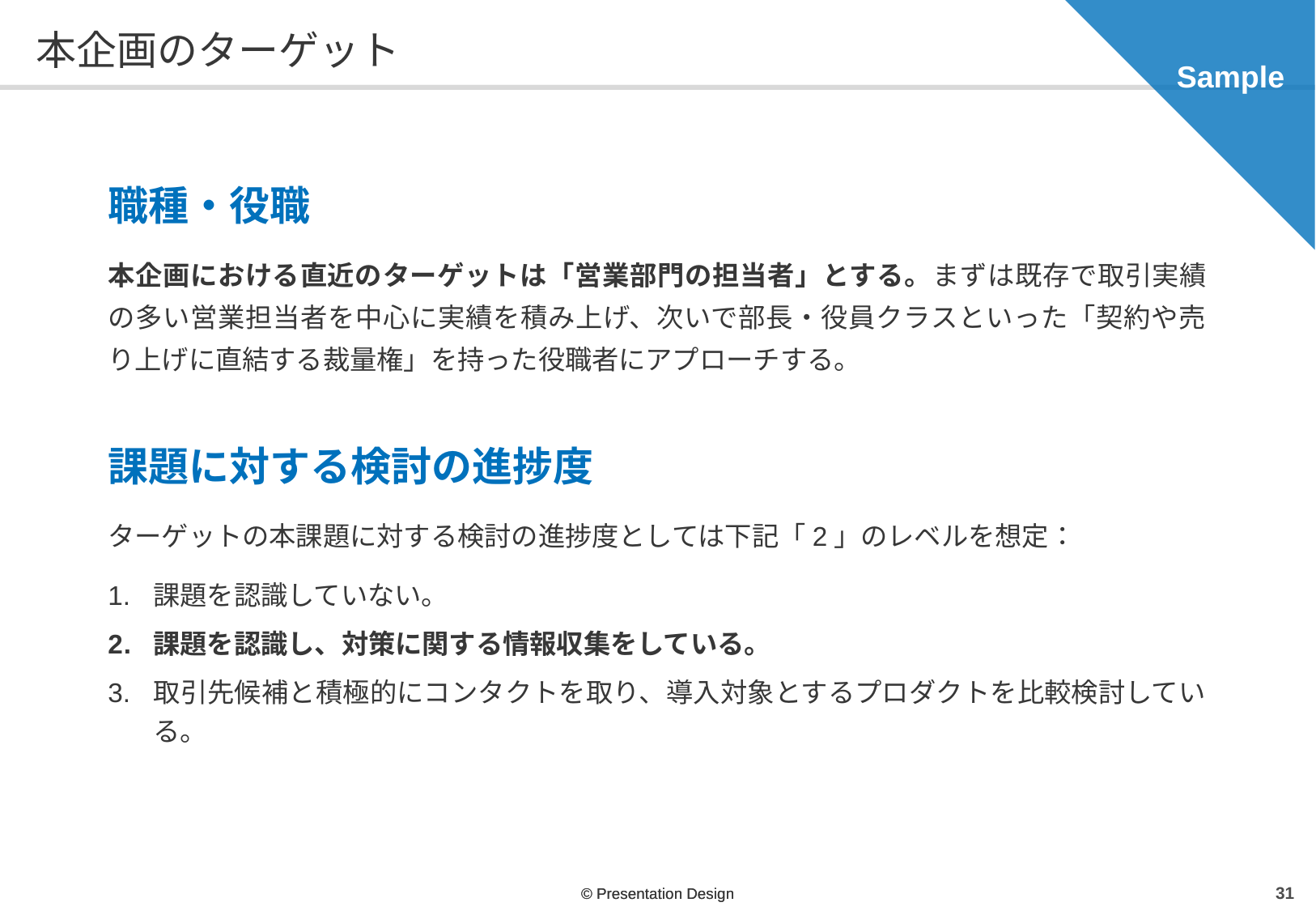

Sample
# 本企画のターゲット
職種・役職
本企画における直近のターゲットは「営業部門の担当者」とする。まずは既存で取引実績の多い営業担当者を中心に実績を積み上げ、次いで部長・役員クラスといった「契約や売り上げに直結する裁量権」を持った役職者にアプローチする。
課題に対する検討の進捗度
ターゲットの本課題に対する検討の進捗度としては下記「2」のレベルを想定：
課題を認識していない。
課題を認識し、対策に関する情報収集をしている。
取引先候補と積極的にコンタクトを取り、導入対象とするプロダクトを比較検討している。
31